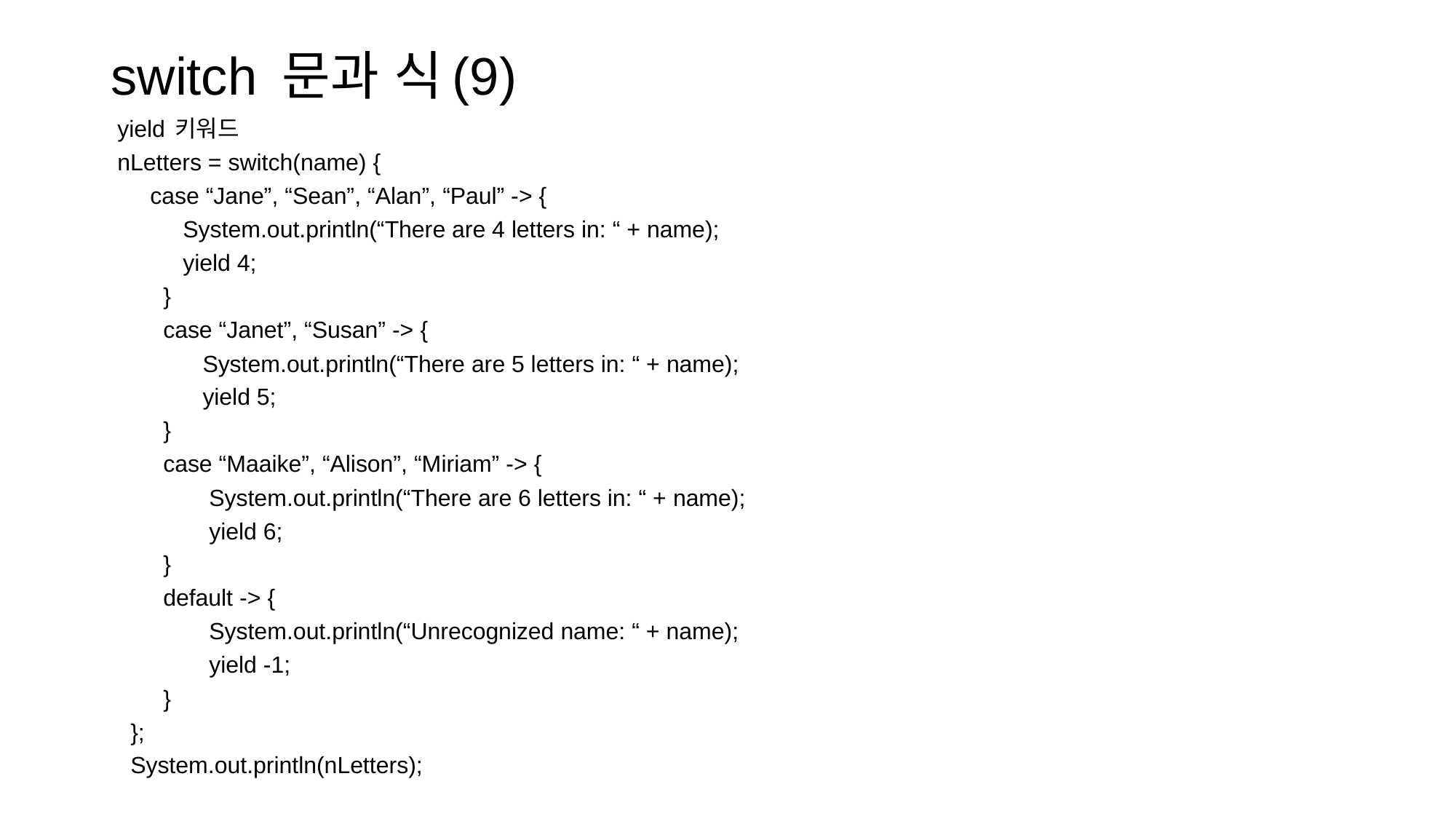

# switch 문과 식(9)
 yield 키워드
 nLetters = switch(name) {
      case “Jane”, “Sean”, “Alan”, “Paul” -> {
           System.out.println(“There are 4 letters in: “ + name);
           yield 4;
        }
        case “Janet”, “Susan” -> {
              System.out.println(“There are 5 letters in: “ + name);
              yield 5;
        }
        case “Maaike”, “Alison”, “Miriam” -> {
               System.out.println(“There are 6 letters in: “ + name);
               yield 6;
        }
        default -> {
               System.out.println(“Unrecognized name: “ + name);
               yield -1;
        }
   };
   System.out.println(nLetters);